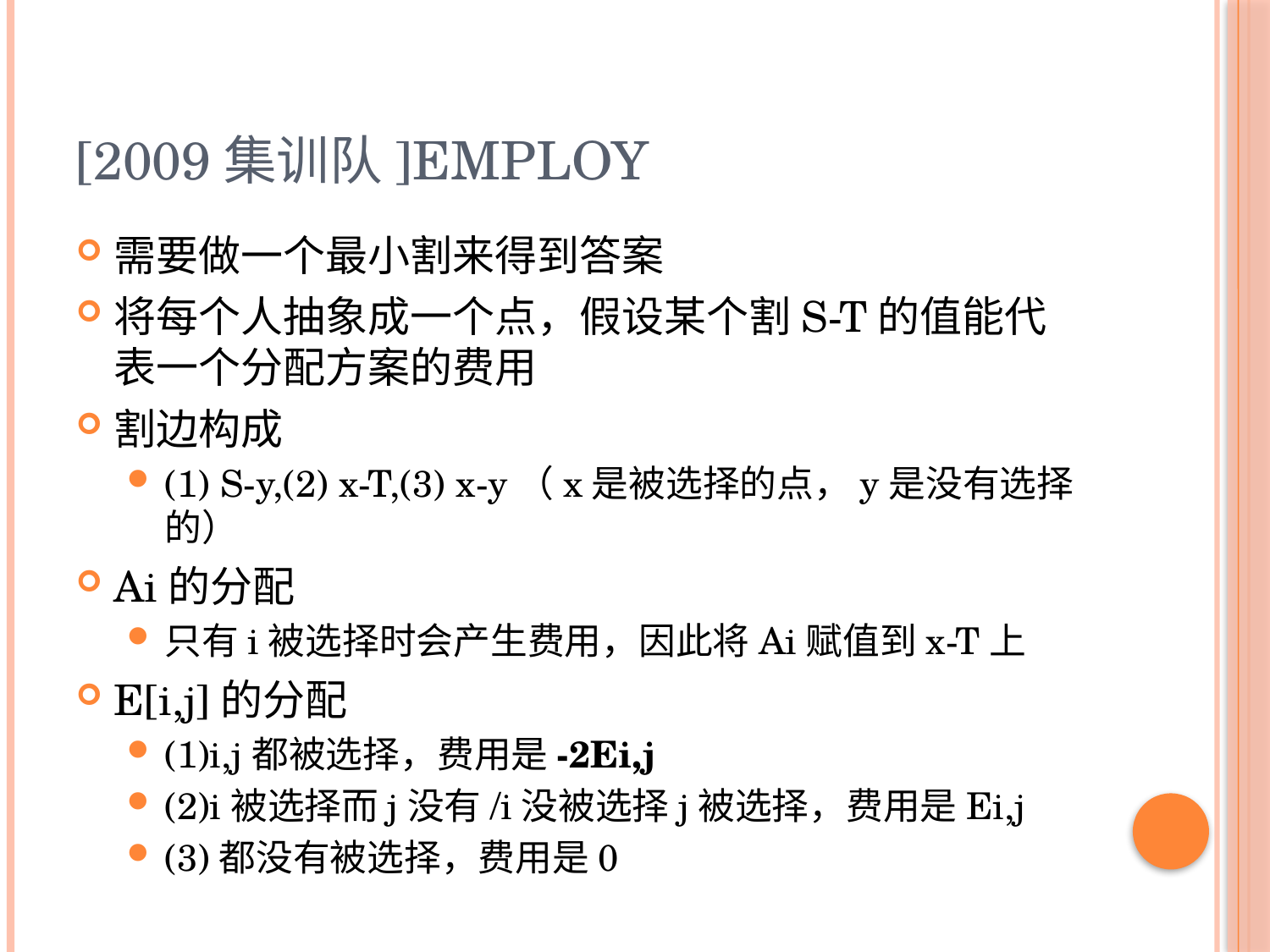

# [2009集训队]Employ
需要做一个最小割来得到答案
将每个人抽象成一个点，假设某个割S-T的值能代表一个分配方案的费用
割边构成
(1) S-y,(2) x-T,(3) x-y（x是被选择的点，y是没有选择的）
Ai的分配
只有i被选择时会产生费用，因此将Ai赋值到x-T上
E[i,j]的分配
(1)i,j都被选择，费用是-2Ei,j
(2)i被选择而j没有/i没被选择j被选择，费用是Ei,j
(3)都没有被选择，费用是0